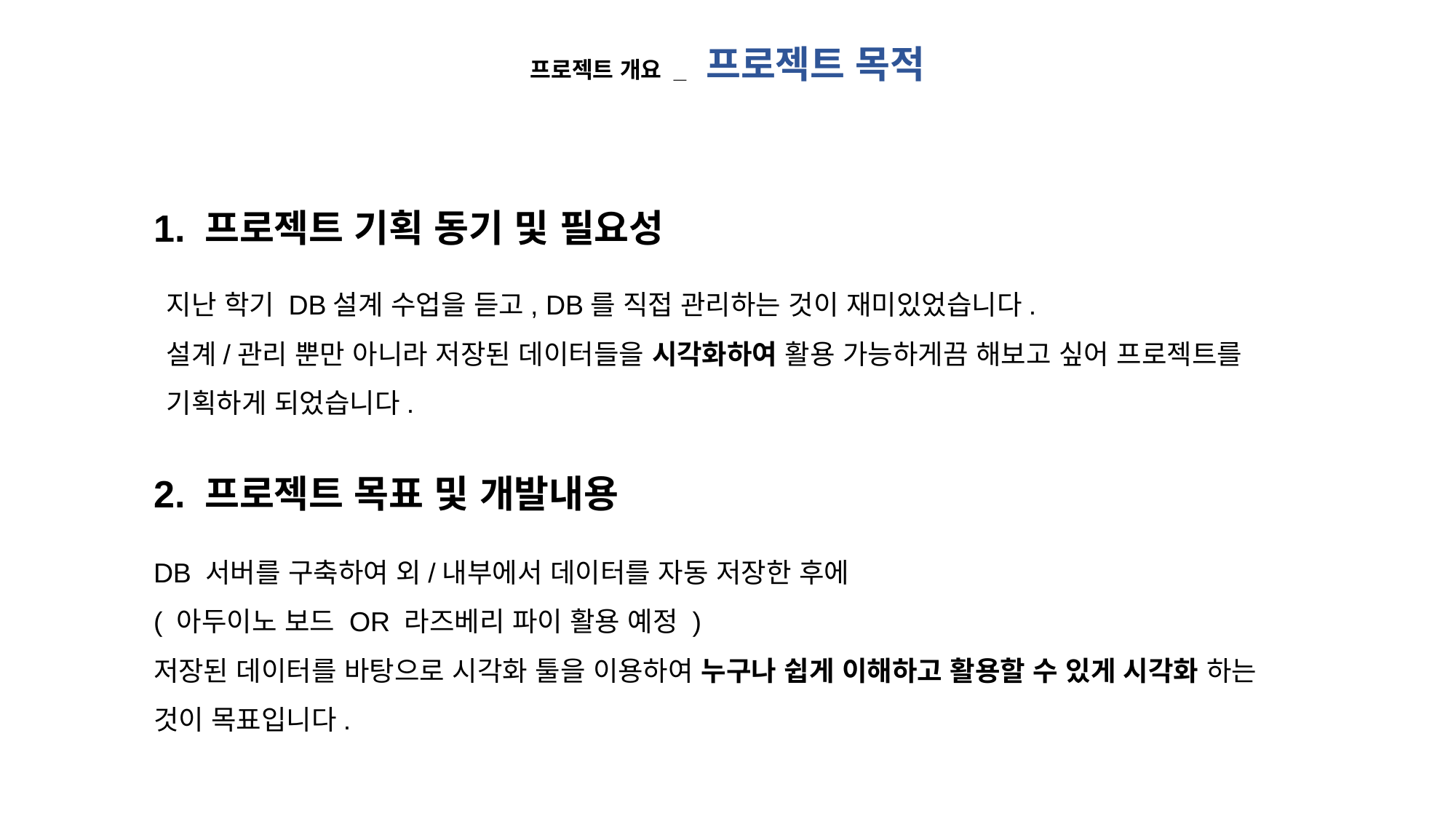

프로젝트 개요 _ 프로젝트 목적
1. 프로젝트 기획 동기 및 필요성
지난 학기 DB설계 수업을 듣고, DB를 직접 관리하는 것이 재미있었습니다.
설계/관리 뿐만 아니라 저장된 데이터들을 시각화하여 활용 가능하게끔 해보고 싶어 프로젝트를 기획하게 되었습니다.
2. 프로젝트 목표 및 개발내용
DB 서버를 구축하여 외/내부에서 데이터를 자동 저장한 후에
( 아두이노 보드 OR 라즈베리 파이 활용 예정 )
저장된 데이터를 바탕으로 시각화 툴을 이용하여 누구나 쉽게 이해하고 활용할 수 있게 시각화 하는 것이 목표입니다.